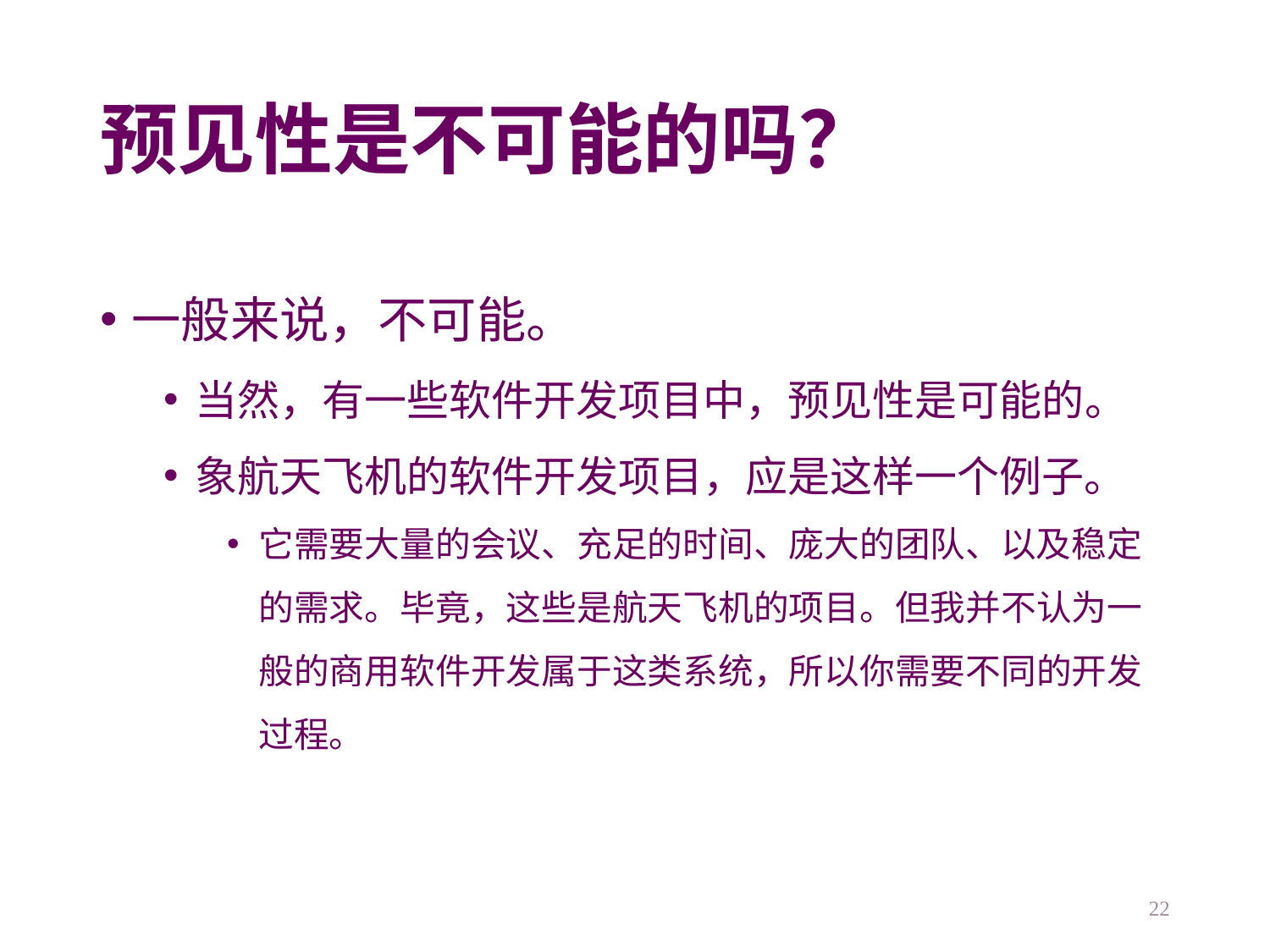

# 预见性是不可能的吗？
一般来说，不可能。
当然，有一些软件开发项目中，预见性是可能的。
象航天飞机的软件开发项目，应是这样一个例子。
它需要大量的会议、充足的时间、庞大的团队、以及稳定的需求。毕竟，这些是航天飞机的项目。但我并不认为一般的商用软件开发属于这类系统，所以你需要不同的开发过程。
22